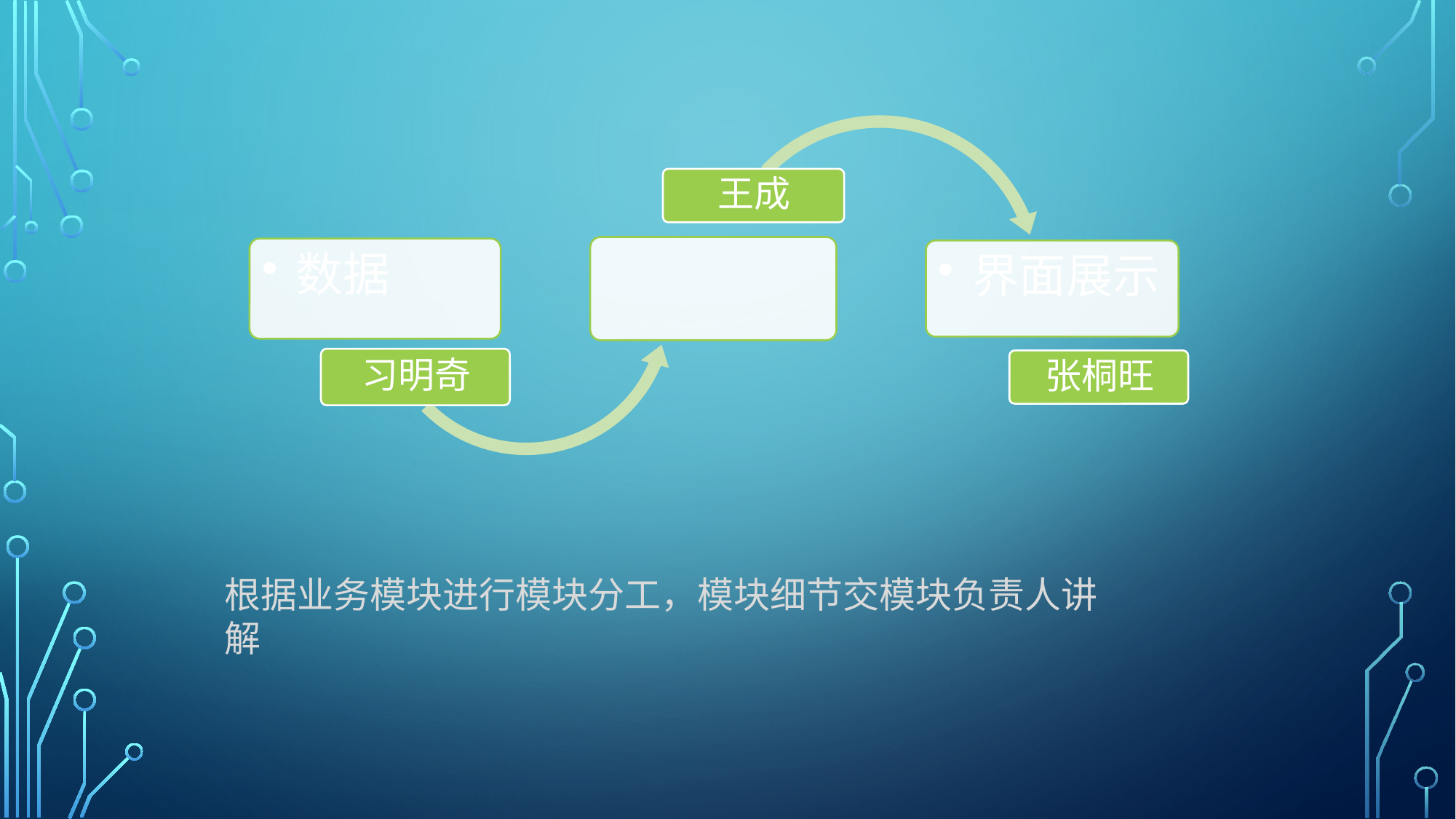

数据
习明奇

王成
界面展示
张桐旺
根据业务模块进行模块分工，模块细节交模块负责人讲解